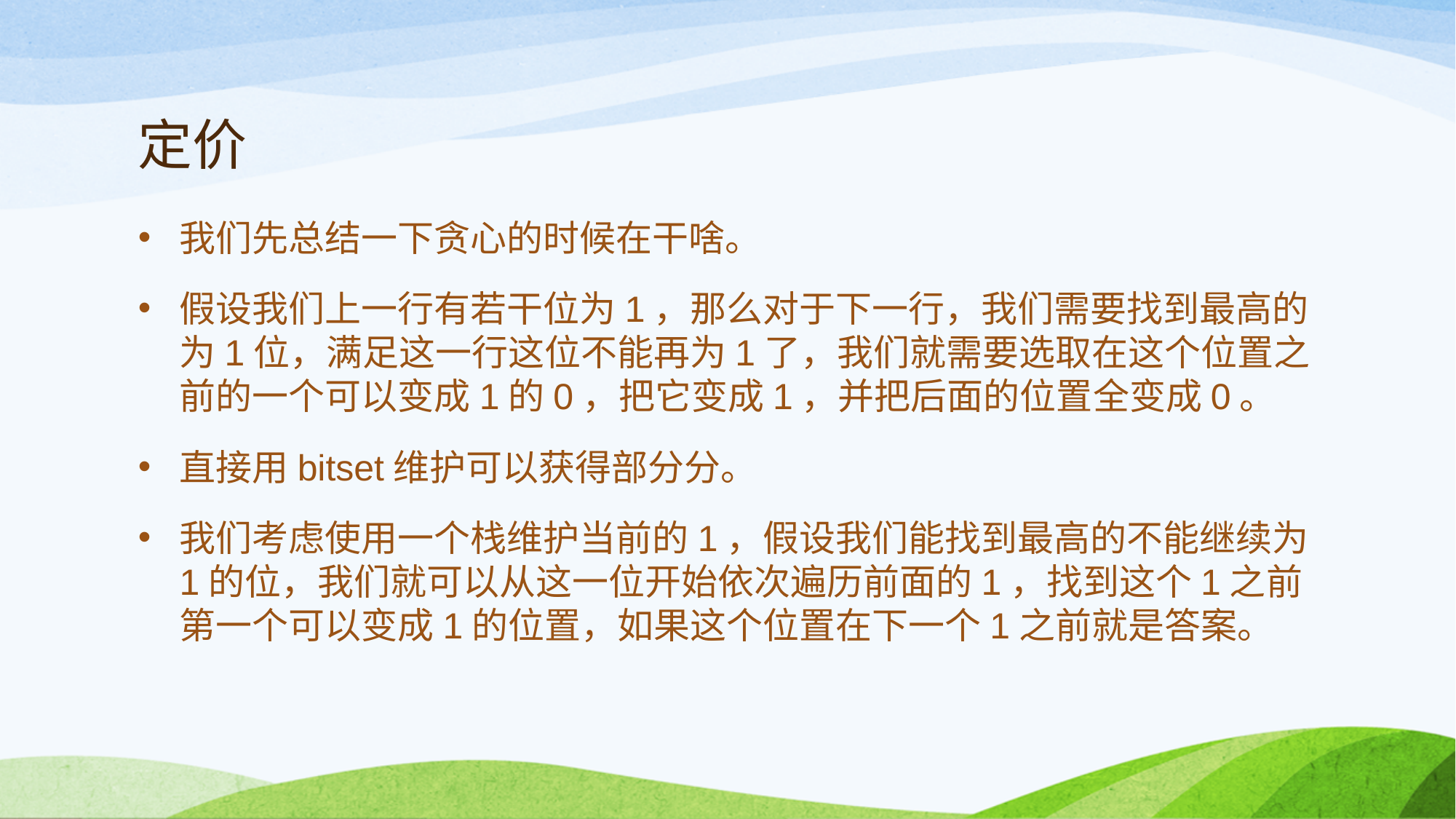

# 定价
我们先总结一下贪心的时候在干啥。
假设我们上一行有若干位为1，那么对于下一行，我们需要找到最高的为1位，满足这一行这位不能再为1了，我们就需要选取在这个位置之前的一个可以变成1的0，把它变成1，并把后面的位置全变成0。
直接用bitset维护可以获得部分分。
我们考虑使用一个栈维护当前的1，假设我们能找到最高的不能继续为1的位，我们就可以从这一位开始依次遍历前面的1，找到这个1之前第一个可以变成1的位置，如果这个位置在下一个1之前就是答案。